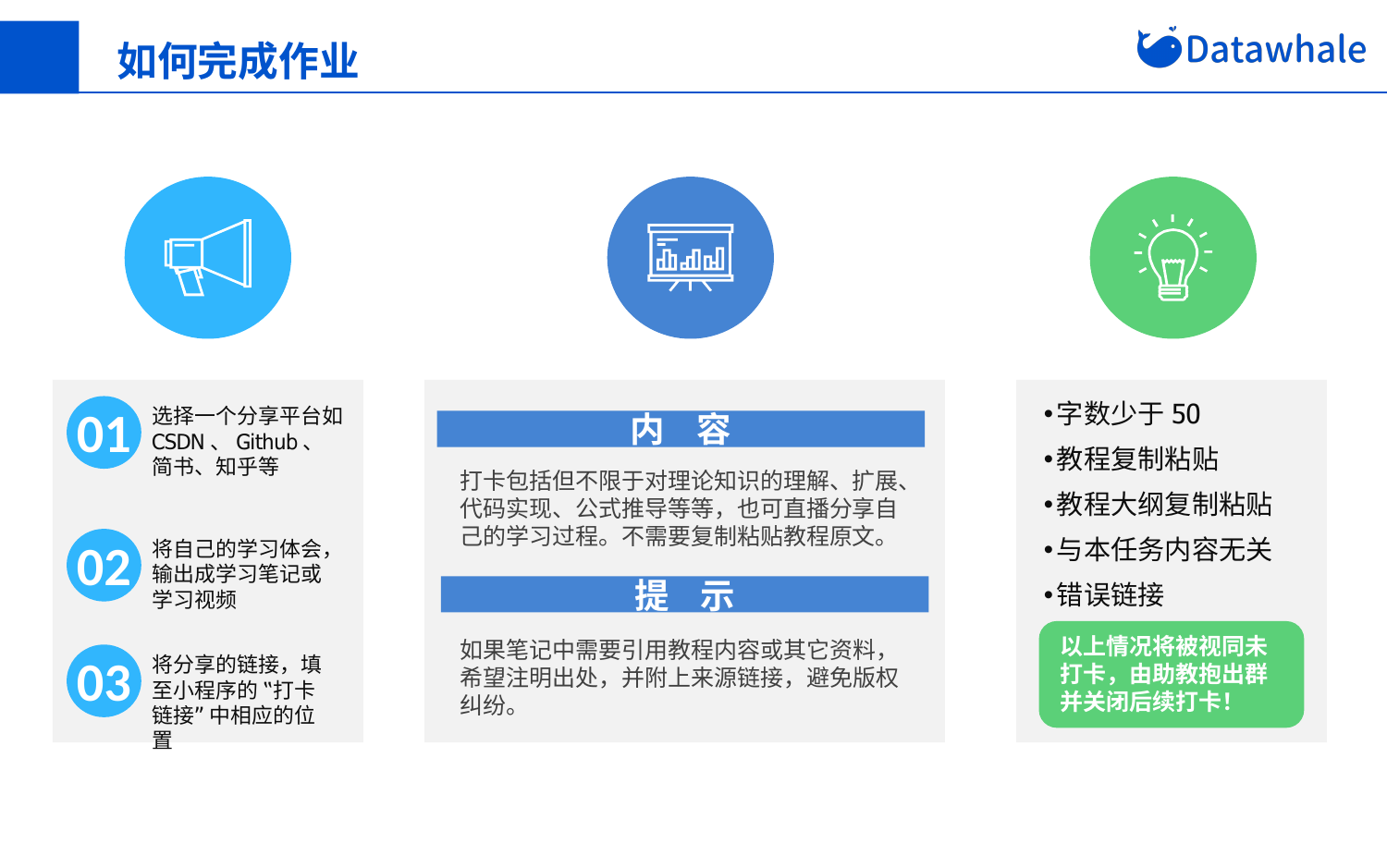

如何完成作业

字数少于50
教程复制粘贴
教程大纲复制粘贴
与本任务内容无关
错误链接

01
选择一个分享平台如CSDN、Github、简书、知乎等
内    容

打卡包括但不限于对理论知识的理解、扩展、代码实现、公式推导等等，也可直播分享自己的学习过程。不需要复制粘贴教程原文。

02
将自己的学习体会，输出成学习笔记或学习视频
提    示

以上情况将被视同未打卡，由助教抱出群并关闭后续打卡！
如果笔记中需要引用教程内容或其它资料，希望注明出处，并附上来源链接，避免版权纠纷。

03
将分享的链接，填至小程序的 “打卡链接” 中相应的位置